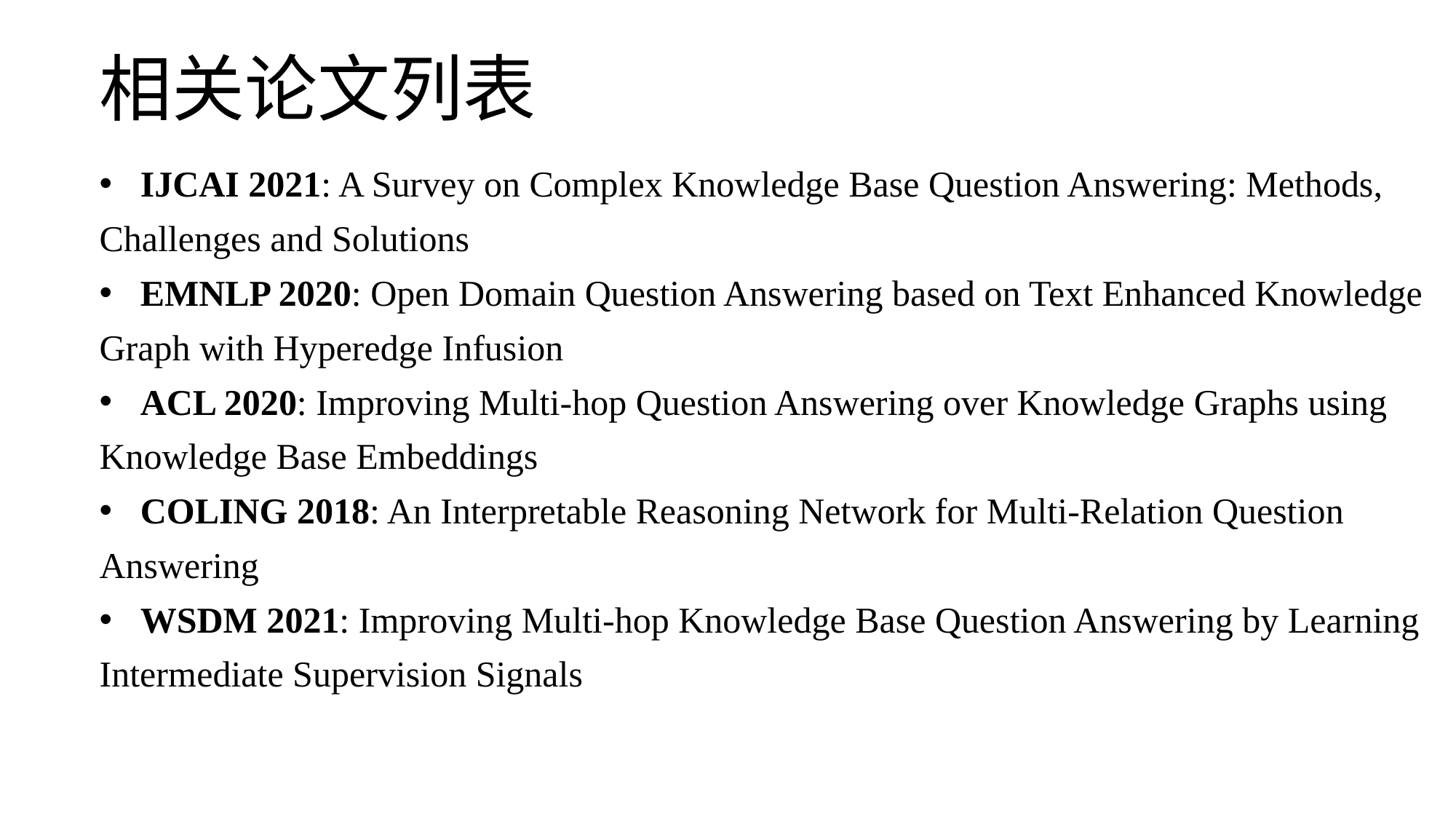

# 相关论文列表
IJCAI 2021: A Survey on Complex Knowledge Base Question Answering: Methods,
Challenges and Solutions
EMNLP 2020: Open Domain Question Answering based on Text Enhanced Knowledge
Graph with Hyperedge Infusion
ACL 2020: Improving Multi-hop Question Answering over Knowledge Graphs using
Knowledge Base Embeddings
COLING 2018: An Interpretable Reasoning Network for Multi-Relation Question
Answering
WSDM 2021: Improving Multi-hop Knowledge Base Question Answering by Learning
Intermediate Supervision Signals